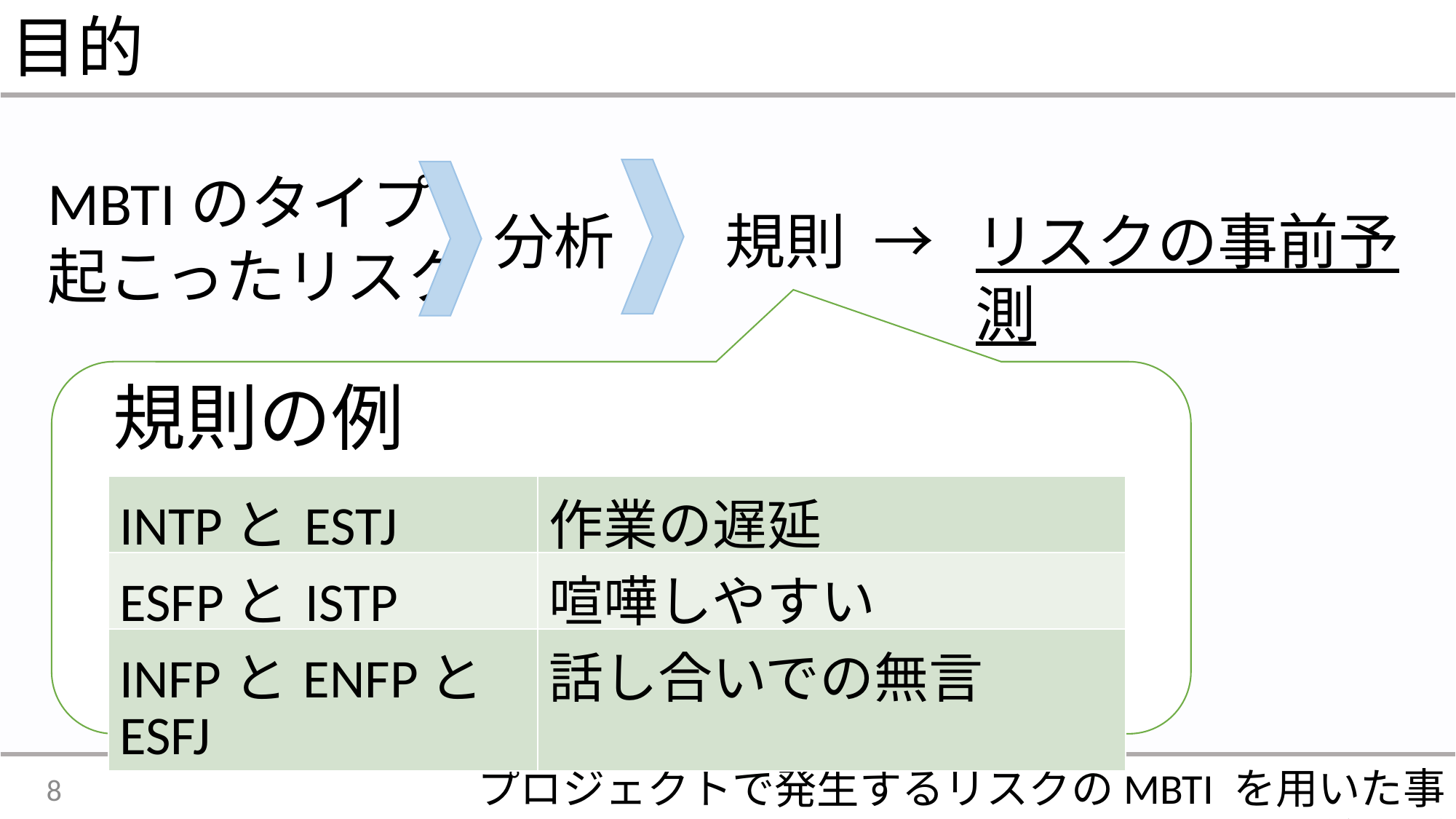

目的

MBTIのタイプ
起こったリスク

分析
リスクの事前予測
規則  →

規則の例
| INTPとESTJ | 作業の遅延 |
| --- | --- |
| ESFPとISTP | 喧嘩しやすい |
| INFPとENFPとESFJ | 話し合いでの無言 |
プロジェクトで発生するリスクのMBTI を用いた事前予測
8